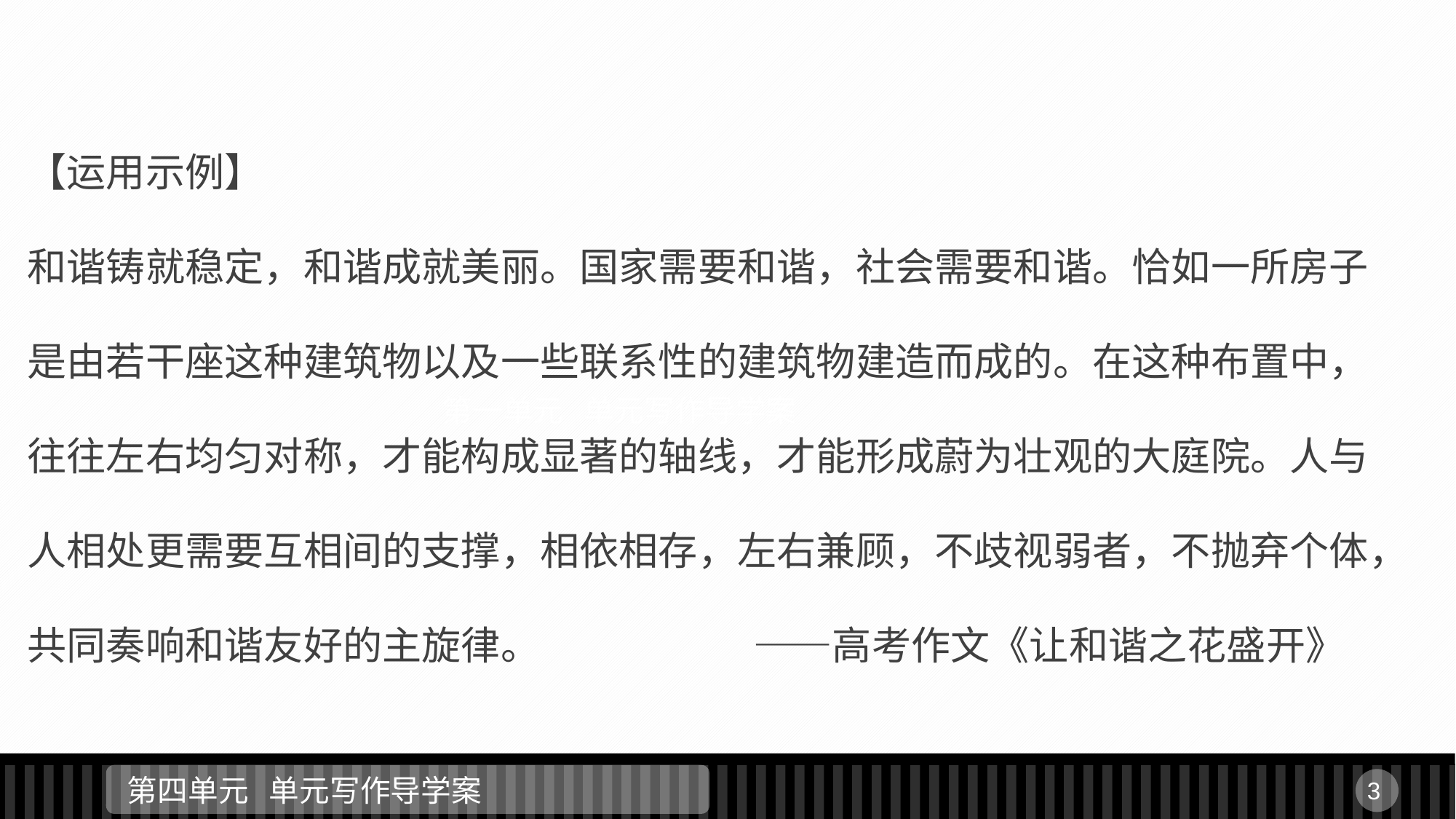

【运用示例】
和谐铸就稳定，和谐成就美丽。国家需要和谐，社会需要和谐。恰如一所房子是由若干座这种建筑物以及一些联系性的建筑物建造而成的。在这种布置中，往往左右均匀对称，才能构成显著的轴线，才能形成蔚为壮观的大庭院。人与人相处更需要互相间的支撑，相依相存，左右兼顾，不歧视弱者，不抛弃个体，共同奏响和谐友好的主旋律。                        ——高考作文《让和谐之花盛开》